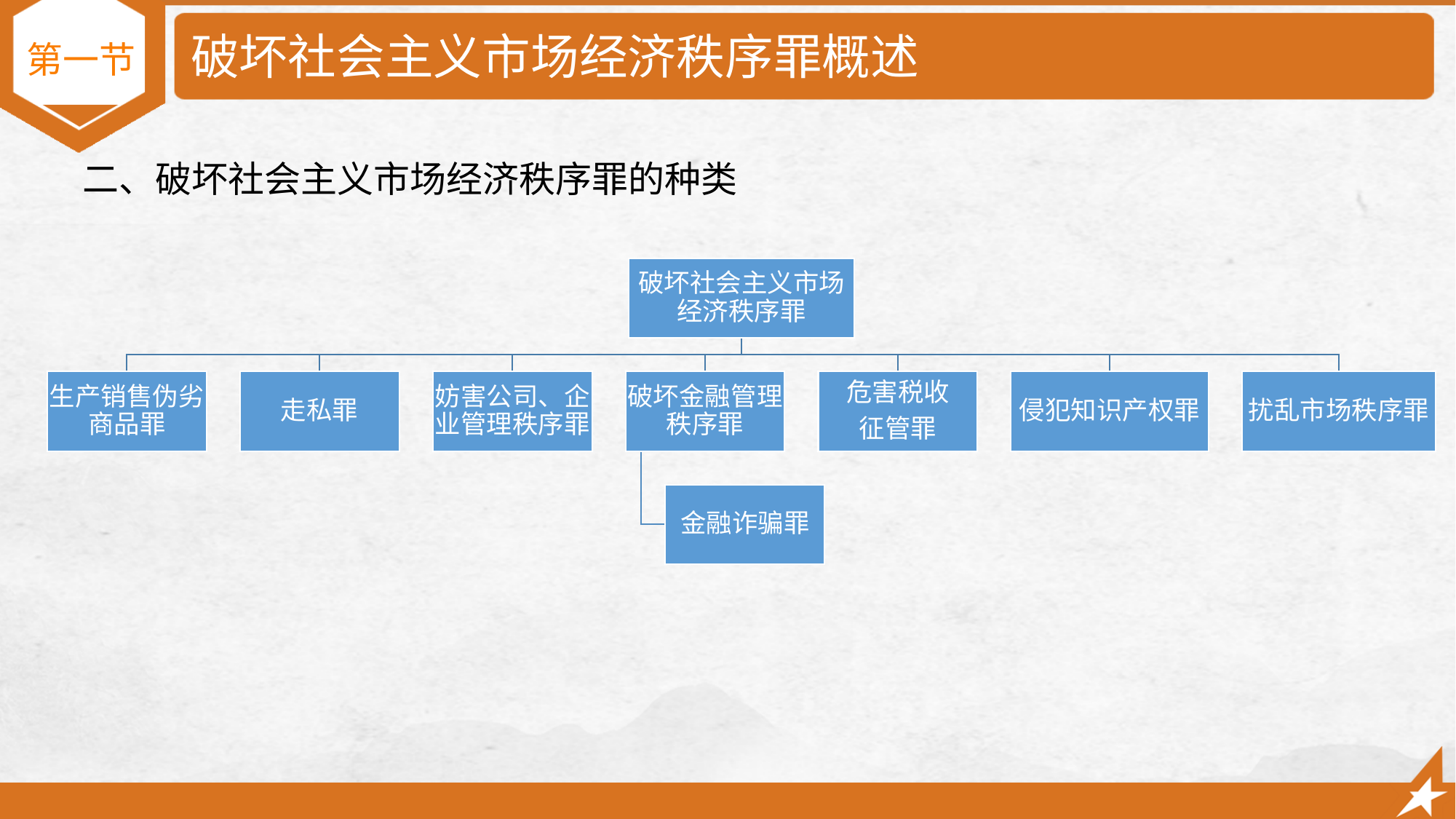

# 破坏社会主义市场经济秩序罪概述
第一节
破坏社会主义市场经济秩序罪
生产销售伪劣商品罪
走私罪
妨害公司、企业管理秩序罪
破坏金融管理秩序罪
金融诈骗罪
危害税收
征管罪
侵犯知识产权罪
扰乱市场秩序罪
二、破坏社会主义市场经济秩序罪的种类